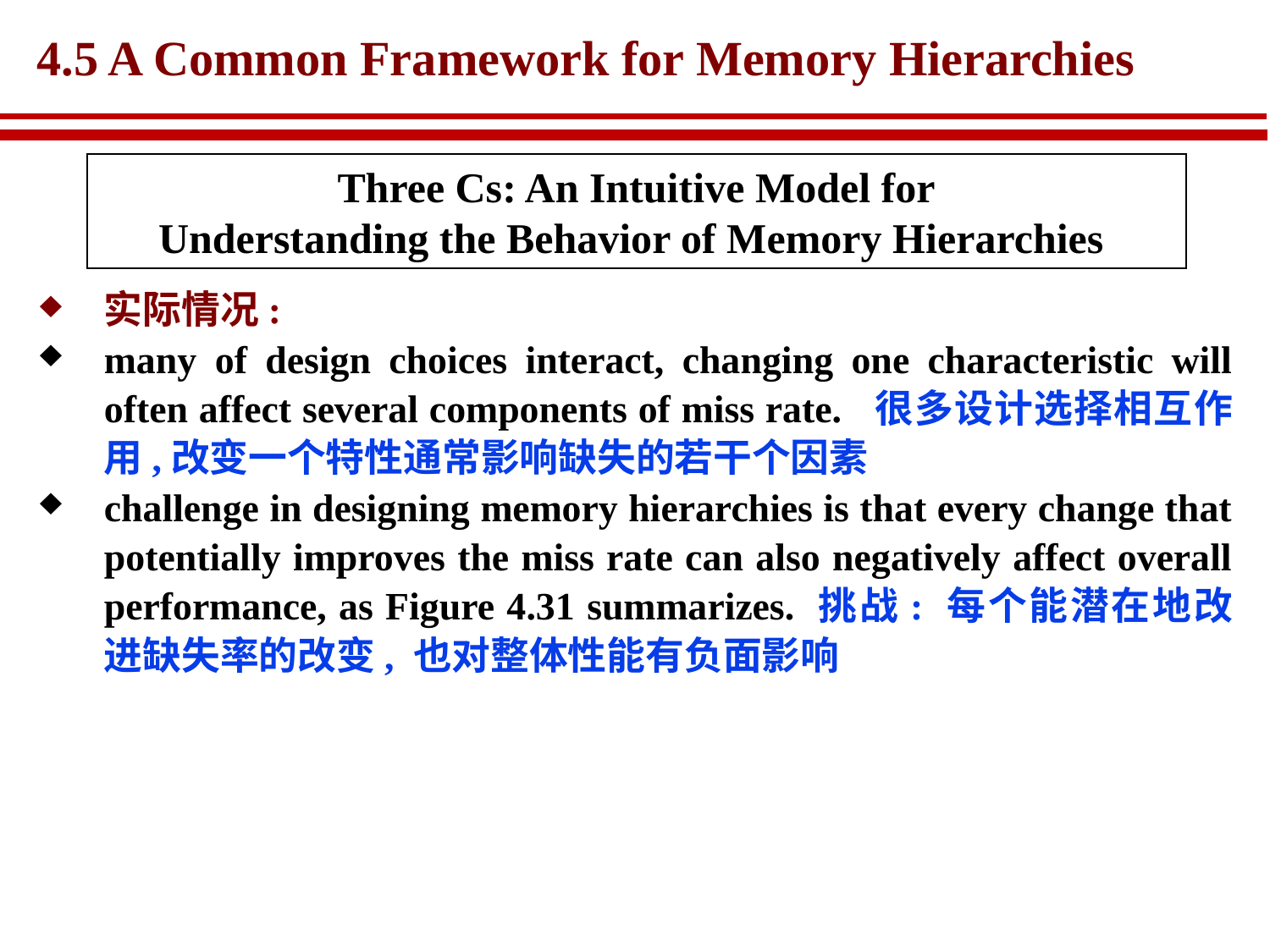

# 4.5 A Common Framework for Memory Hierarchies
Three Cs: An Intuitive Model for
Understanding the Behavior of Memory Hierarchies
实际情况:
many of design choices interact, changing one characteristic will often affect several components of miss rate.  很多设计选择相互作用,改变一个特性通常影响缺失的若干个因素
challenge in designing memory hierarchies is that every change that potentially improves the miss rate can also negatively affect overall performance, as Figure 4.31 summarizes. 挑战: 每个能潜在地改进缺失率的改变, 也对整体性能有负面影响